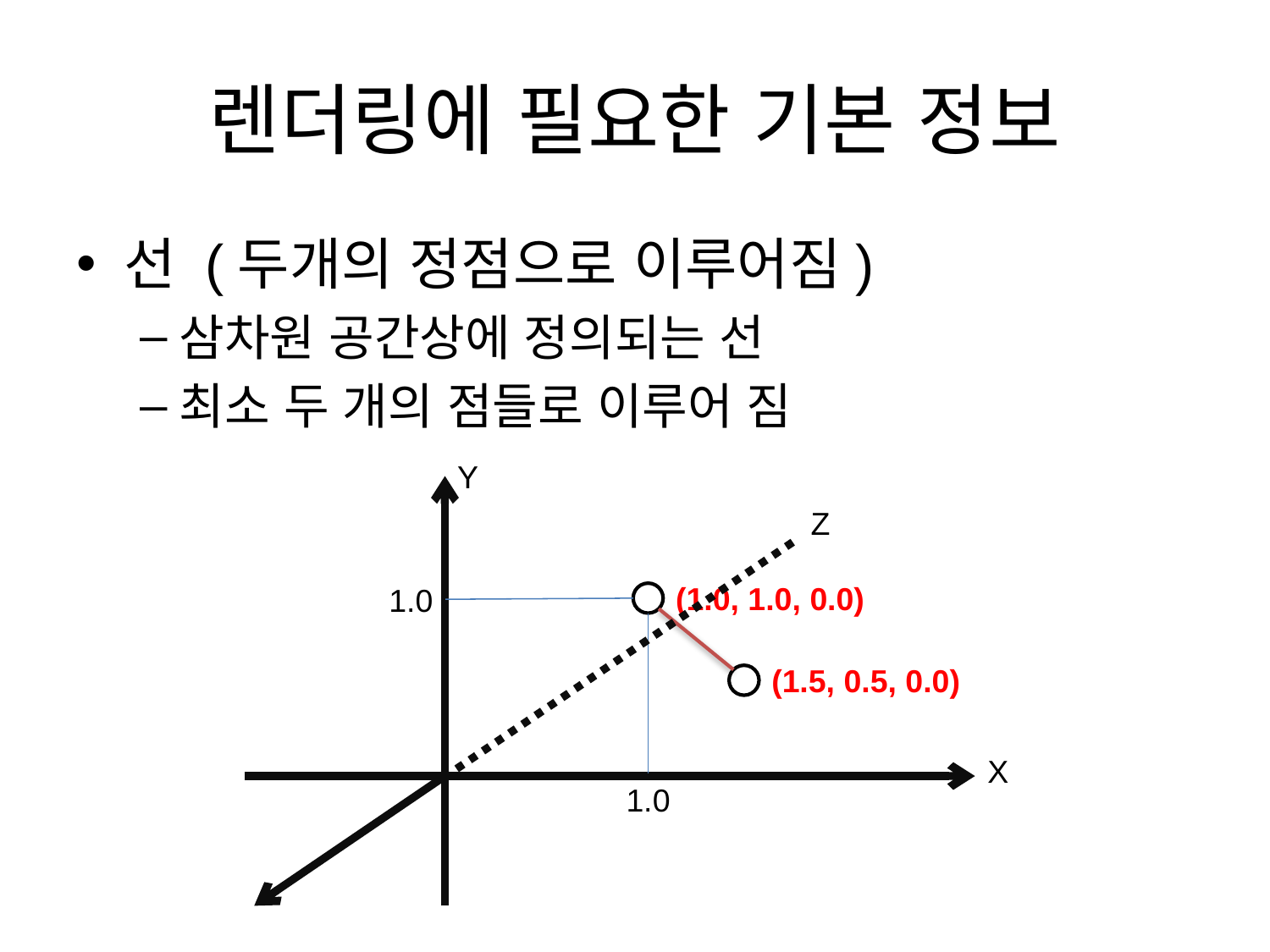

# 렌더링에 필요한 기본 정보
선 (두개의 정점으로 이루어짐)
삼차원 공간상에 정의되는 선
최소 두 개의 점들로 이루어 짐
Y
Z
(1.0, 1.0, 0.0)

1.0
(1.5, 0.5, 0.0)

X
1.0